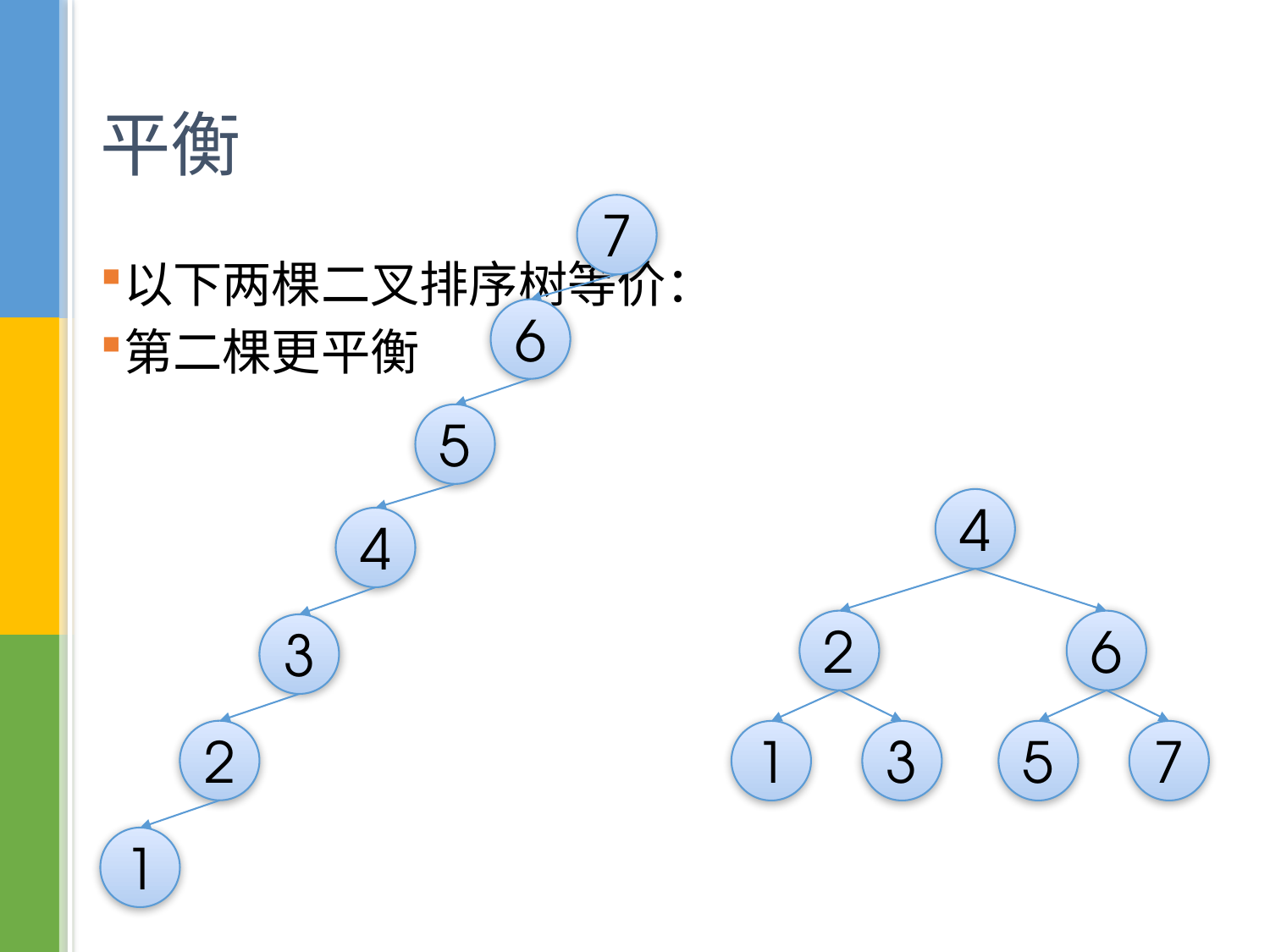

# 平衡
7
以下两棵二叉排序树等价：
第二棵更平衡
6
5
4
4
2
6
3
2
1
3
5
7
1